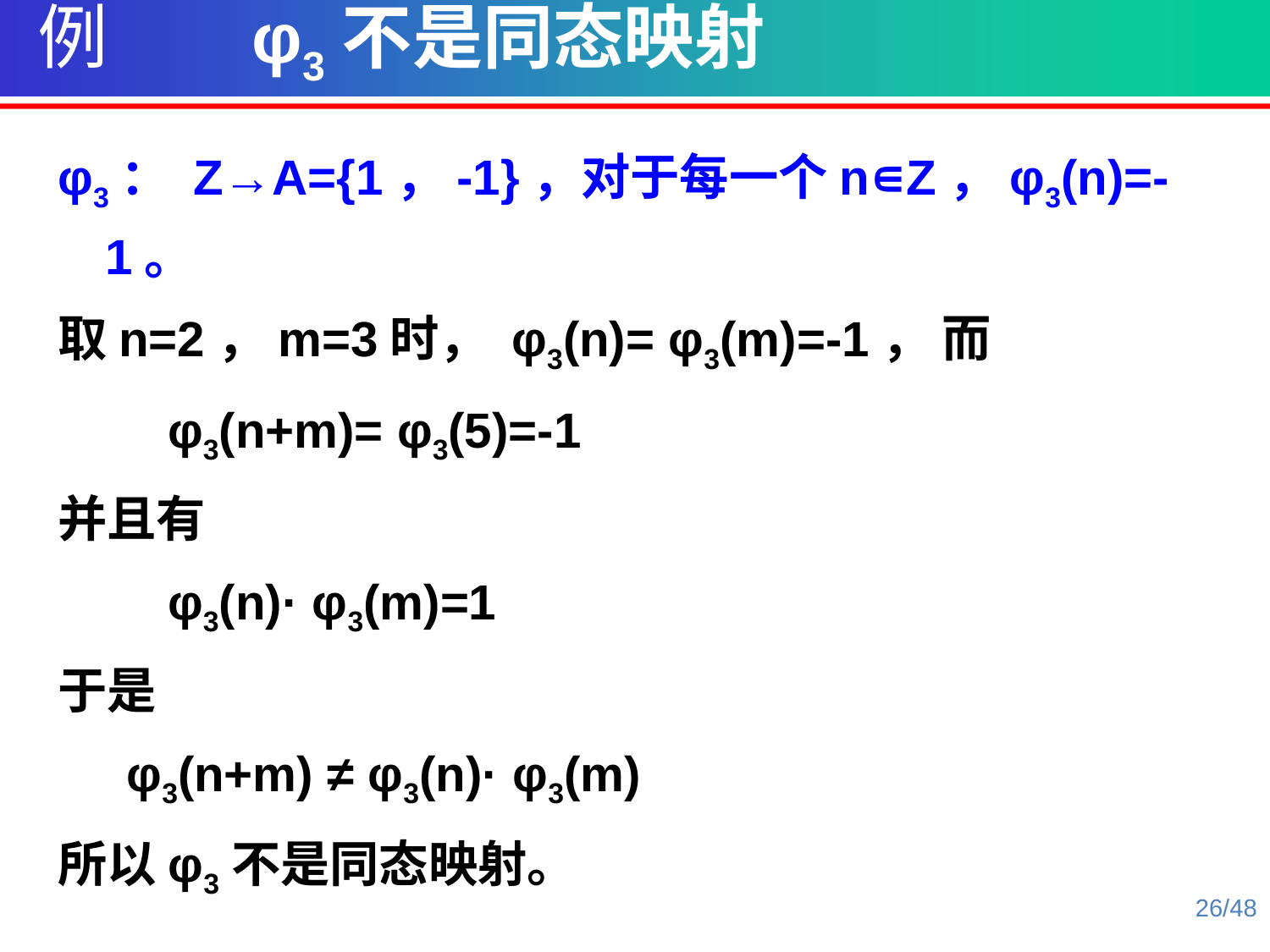

例        φ3不是同态映射
φ3： Z→A={1，-1}，对于每一个n∊Z，φ3(n)=-1。
取n=2，m=3时， φ3(n)= φ3(m)=-1， 而
        φ3(n+m)= φ3(5)=-1
并且有
        φ3(n)· φ3(m)=1
于是
     φ3(n+m) ≠ φ3(n)· φ3(m)
所以φ3不是同态映射。
26/48